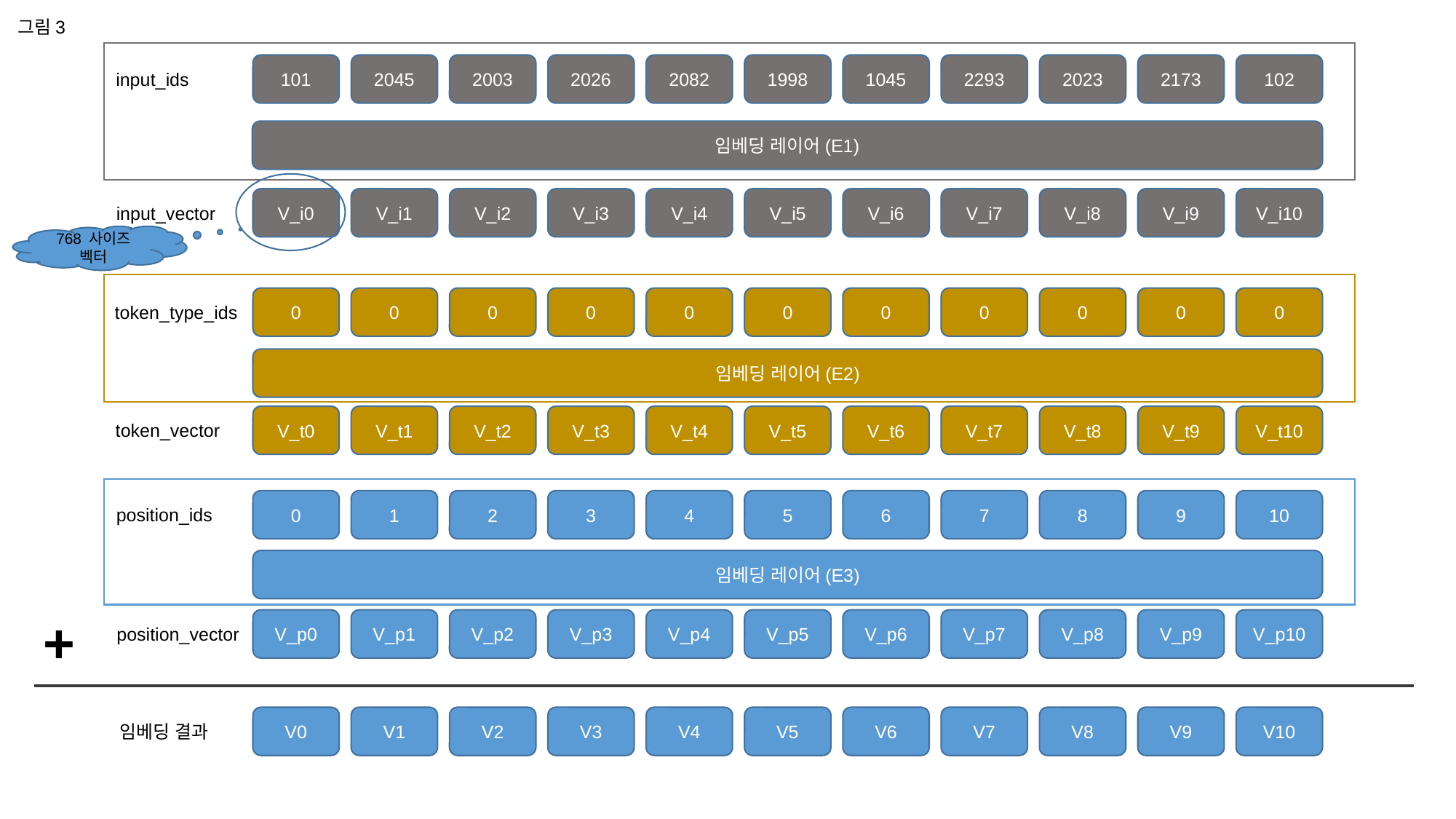

그림3

101
2045
2003
2026
2082
1998
1045
2293
2023
2173
102
input_ids
임베딩 레이어(E1)

V_i0
V_i1
V_i2
V_i3
V_i4
V_i5
V_i6
V_i7
V_i8
V_i9
V_i10
input_vector
768 사이즈 벡터

0
0
0
0
0
0
0
0
0
0
0
token_type_ids
임베딩 레이어(E2)
V_t0
V_t1
V_t2
V_t3
V_t4
V_t5
V_t6
V_t7
V_t8
V_t9
V_t10
token_vector

0
1
2
3
4
5
6
7
8
9
10
position_ids
임베딩 레이어(E3)
+
V_p0
V_p1
V_p2
V_p3
V_p4
V_p5
V_p6
V_p7
V_p8
V_p9
V_p10
position_vector
V0
V1
V2
V3
V4
V5
V6
V7
V8
V9
V10
임베딩 결과